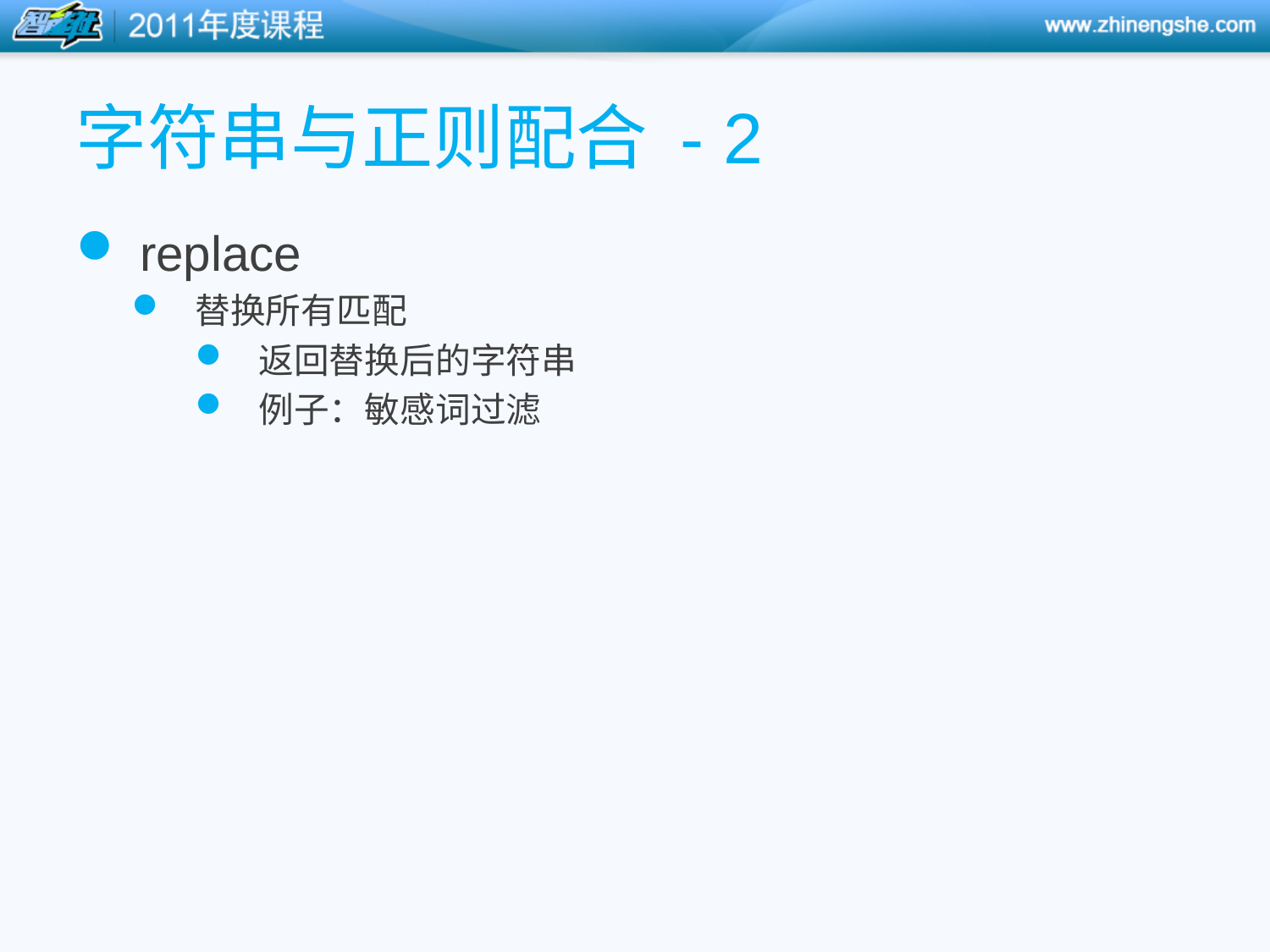

# 字符串与正则配合 - 2
replace
替换所有匹配
返回替换后的字符串
例子：敏感词过滤